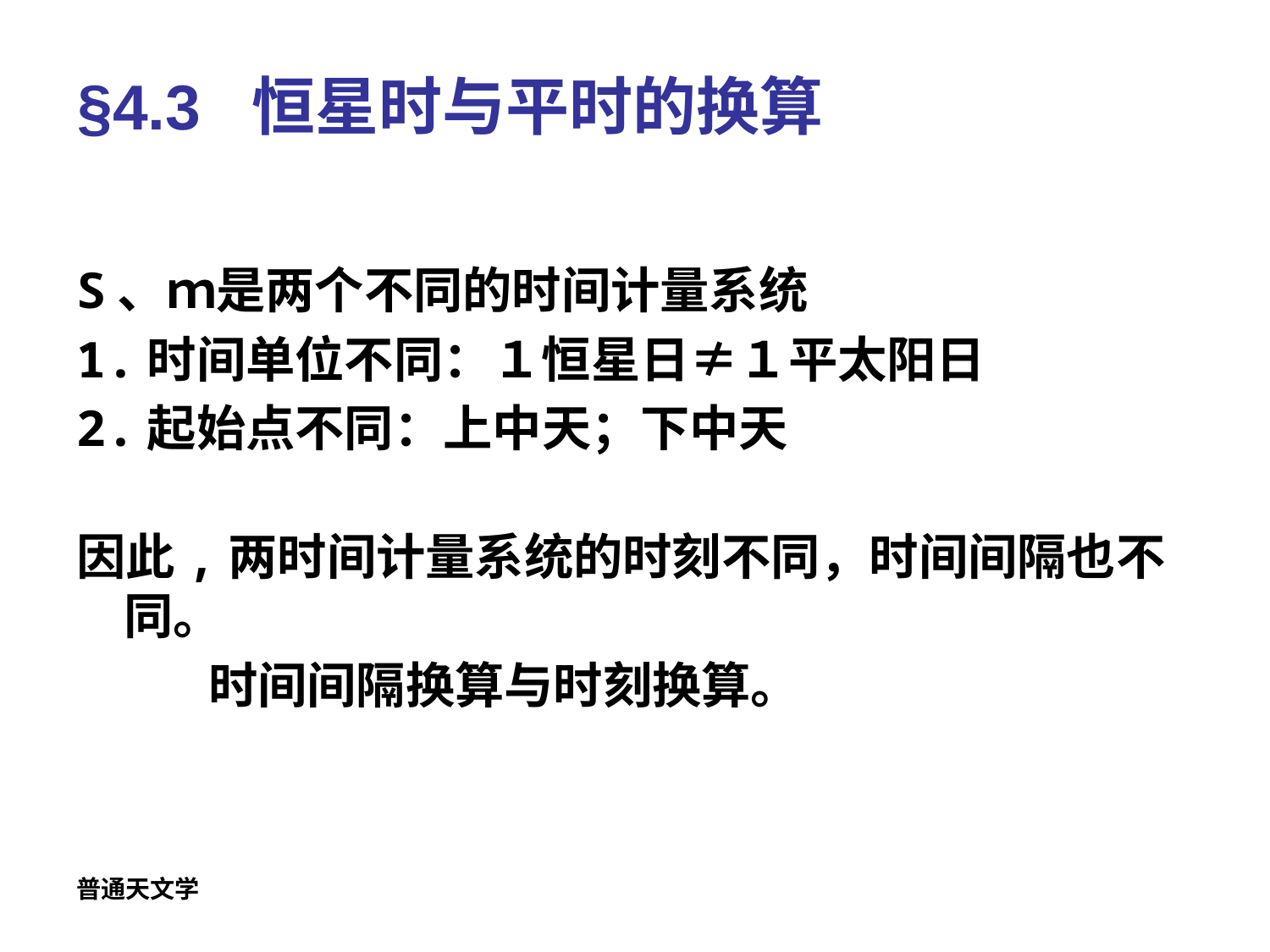

# §4.3  恒星时与平时的换算
S、ｍ是两个不同的时间计量系统
1.时间单位不同：１恒星日≠１平太阳日
2.起始点不同：上中天；下中天

因此,两时间计量系统的时刻不同，时间间隔也不同。
　　   时间间隔换算与时刻换算。
普通天文学